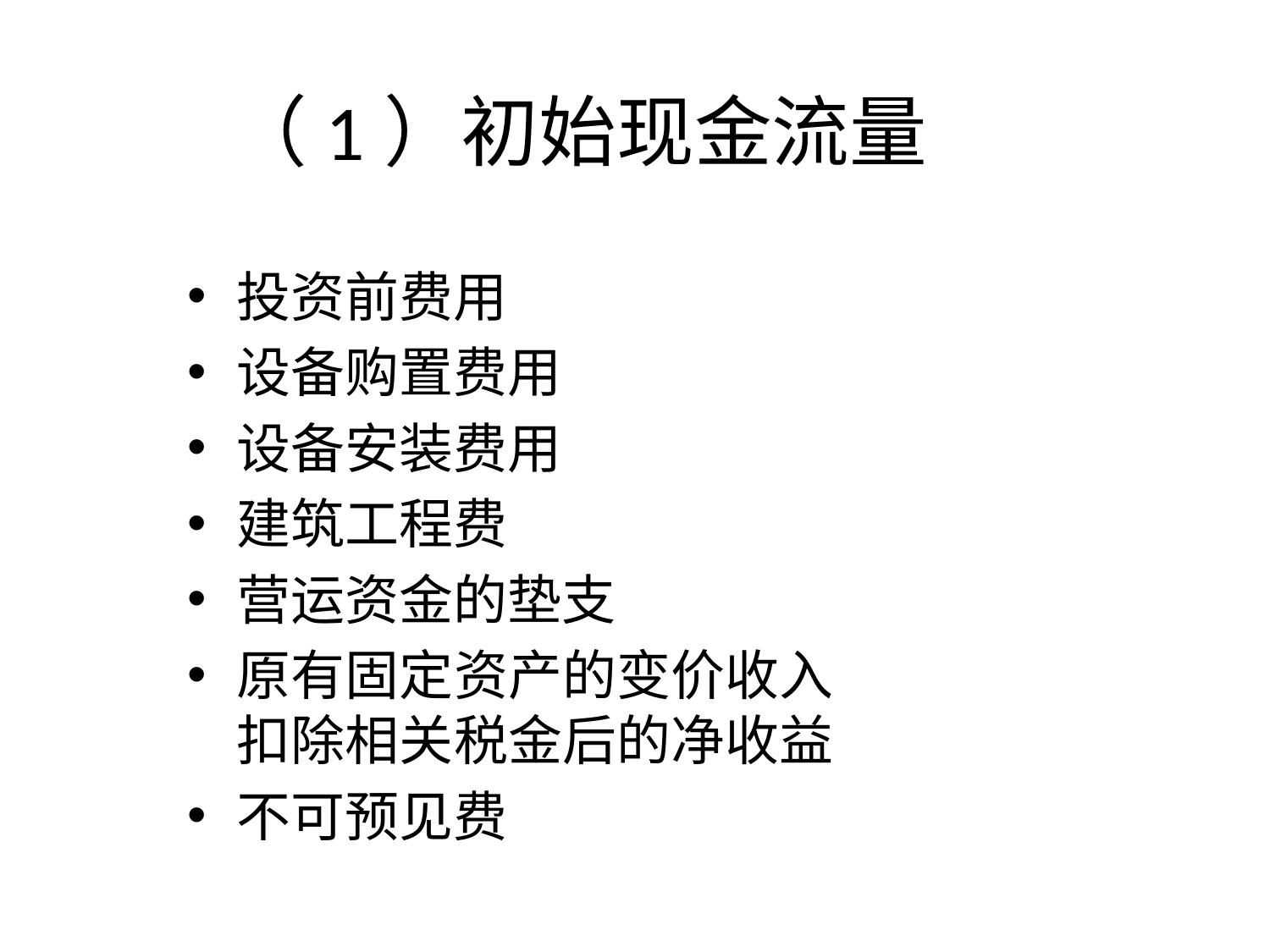

（1）初始现金流量
投资前费用
设备购置费用
设备安装费用
建筑工程费
营运资金的垫支
原有固定资产的变价收入扣除相关税金后的净收益
不可预见费